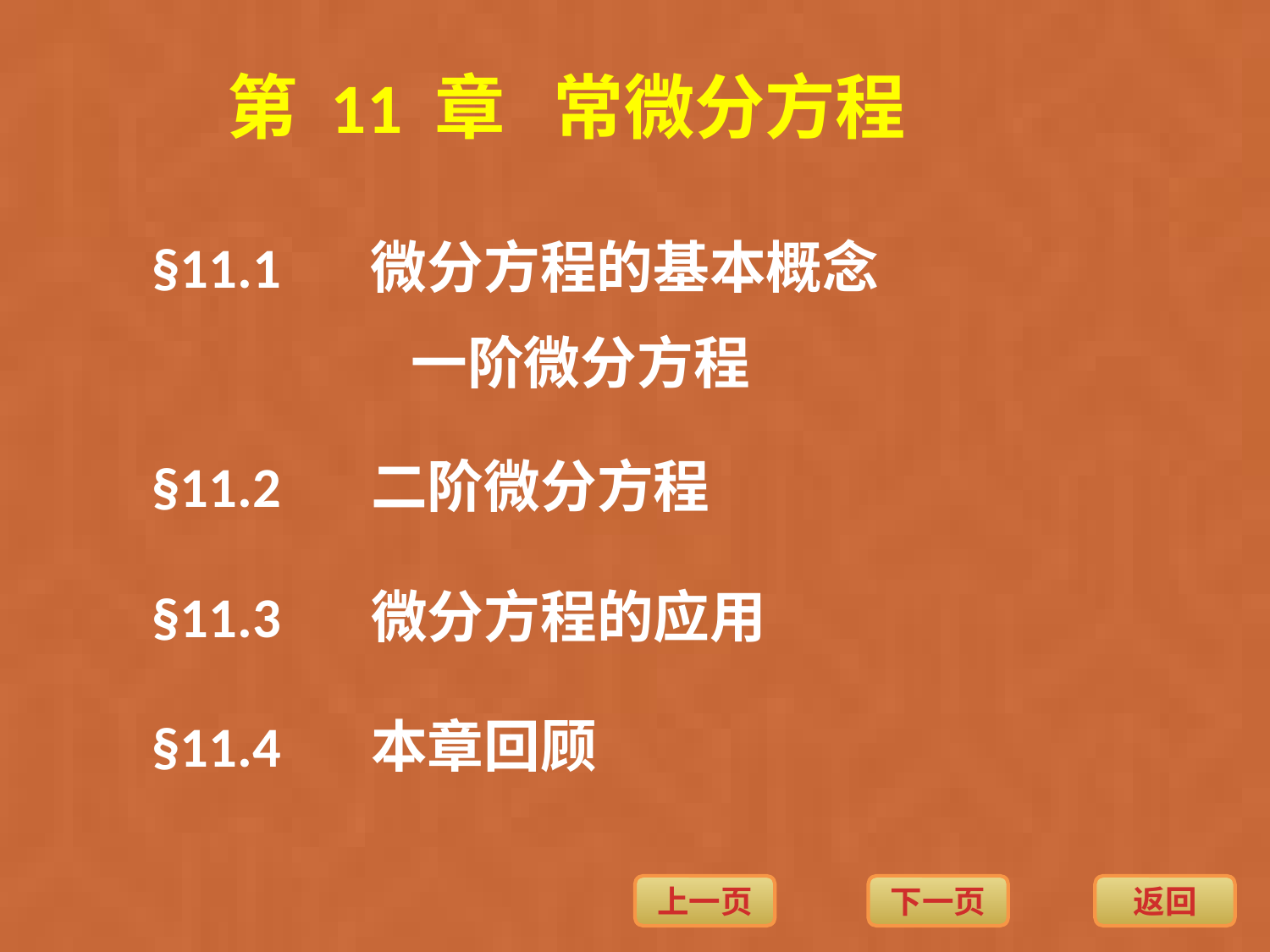

第 11 章   常微分方程
§11.1      微分方程的基本概念
                   一阶微分方程
§11.2      二阶微分方程
§11.3      微分方程的应用
§11.4      本章回顾
返回